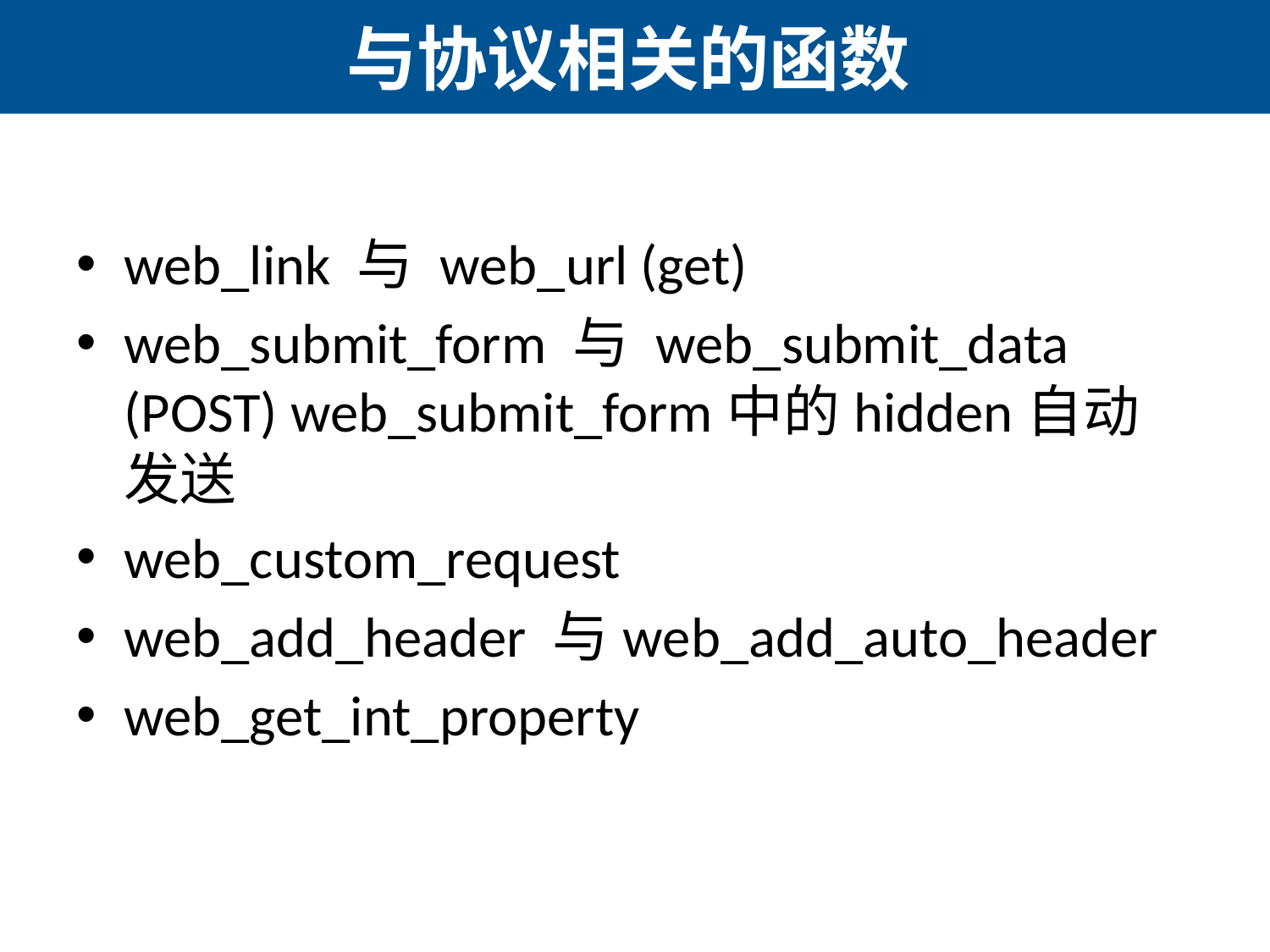

# 与协议相关的函数
web_link 与 web_url (get)
web_submit_form 与 web_submit_data (POST) web_submit_form中的hidden自动发送
web_custom_request
web_add_header 与web_add_auto_header
web_get_int_property